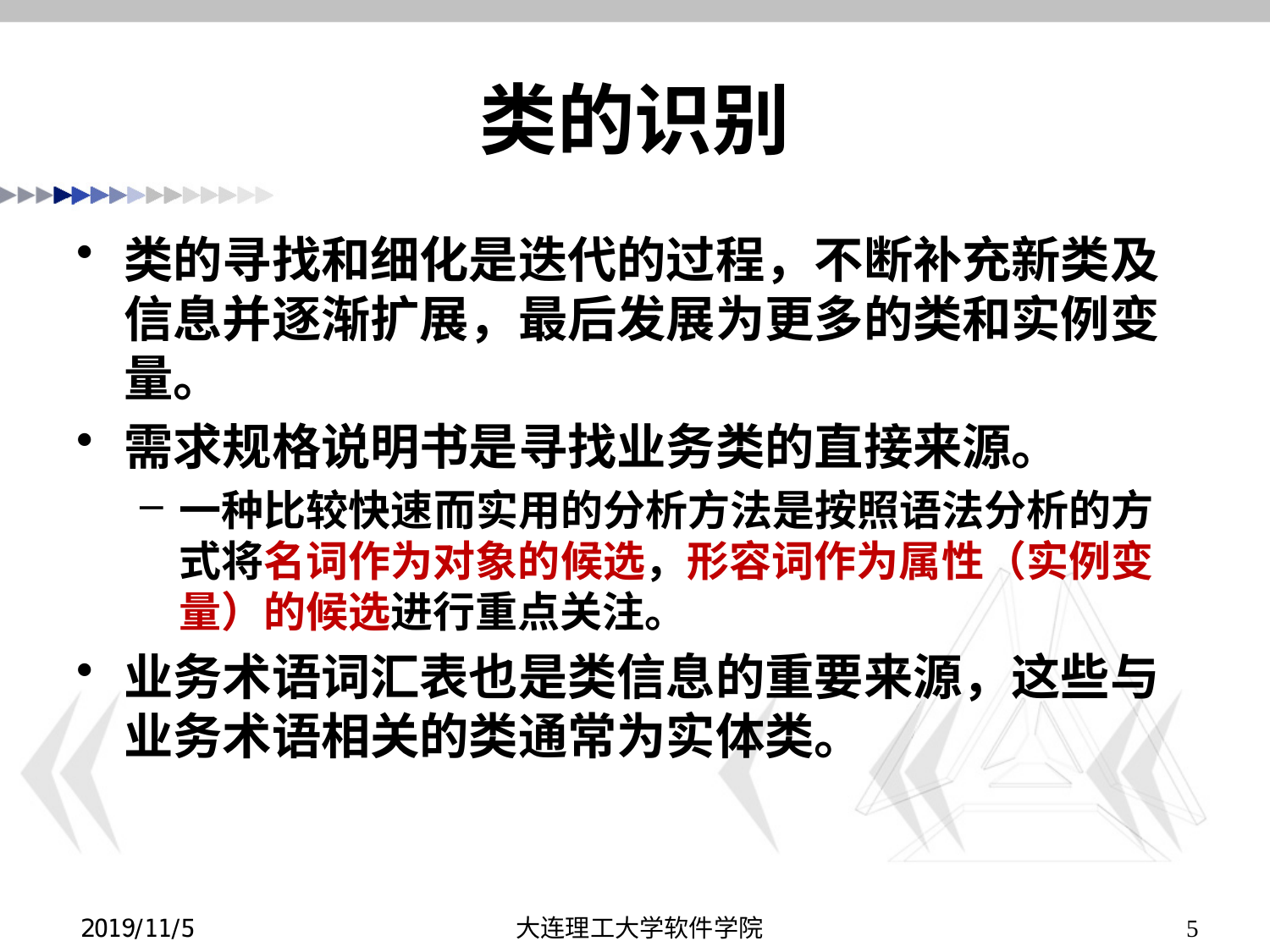

# 类的识别
类的寻找和细化是迭代的过程，不断补充新类及信息并逐渐扩展，最后发展为更多的类和实例变量。
需求规格说明书是寻找业务类的直接来源。
一种比较快速而实用的分析方法是按照语法分析的方式将名词作为对象的候选，形容词作为属性（实例变量）的候选进行重点关注。
业务术语词汇表也是类信息的重要来源，这些与业务术语相关的类通常为实体类。
2019/11/5
大连理工大学软件学院
5